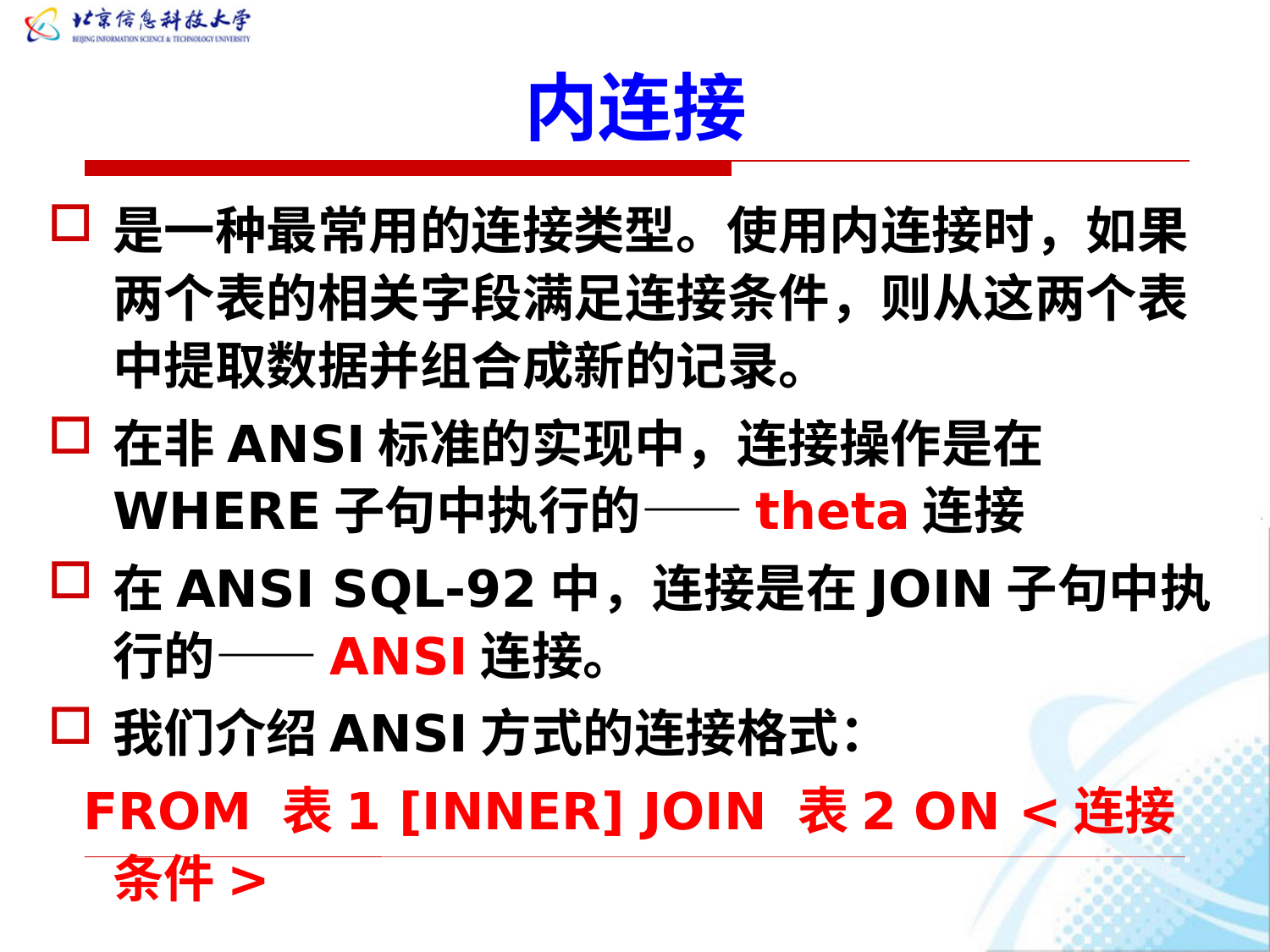

# 内连接
是一种最常用的连接类型。使用内连接时，如果两个表的相关字段满足连接条件，则从这两个表中提取数据并组合成新的记录。
在非ANSI标准的实现中，连接操作是在WHERE子句中执行的——theta连接
在ANSI SQL-92中，连接是在JOIN子句中执行的——ANSI连接。
我们介绍ANSI方式的连接格式：
  FROM 表1 [INNER] JOIN 表2 ON <连接条件>